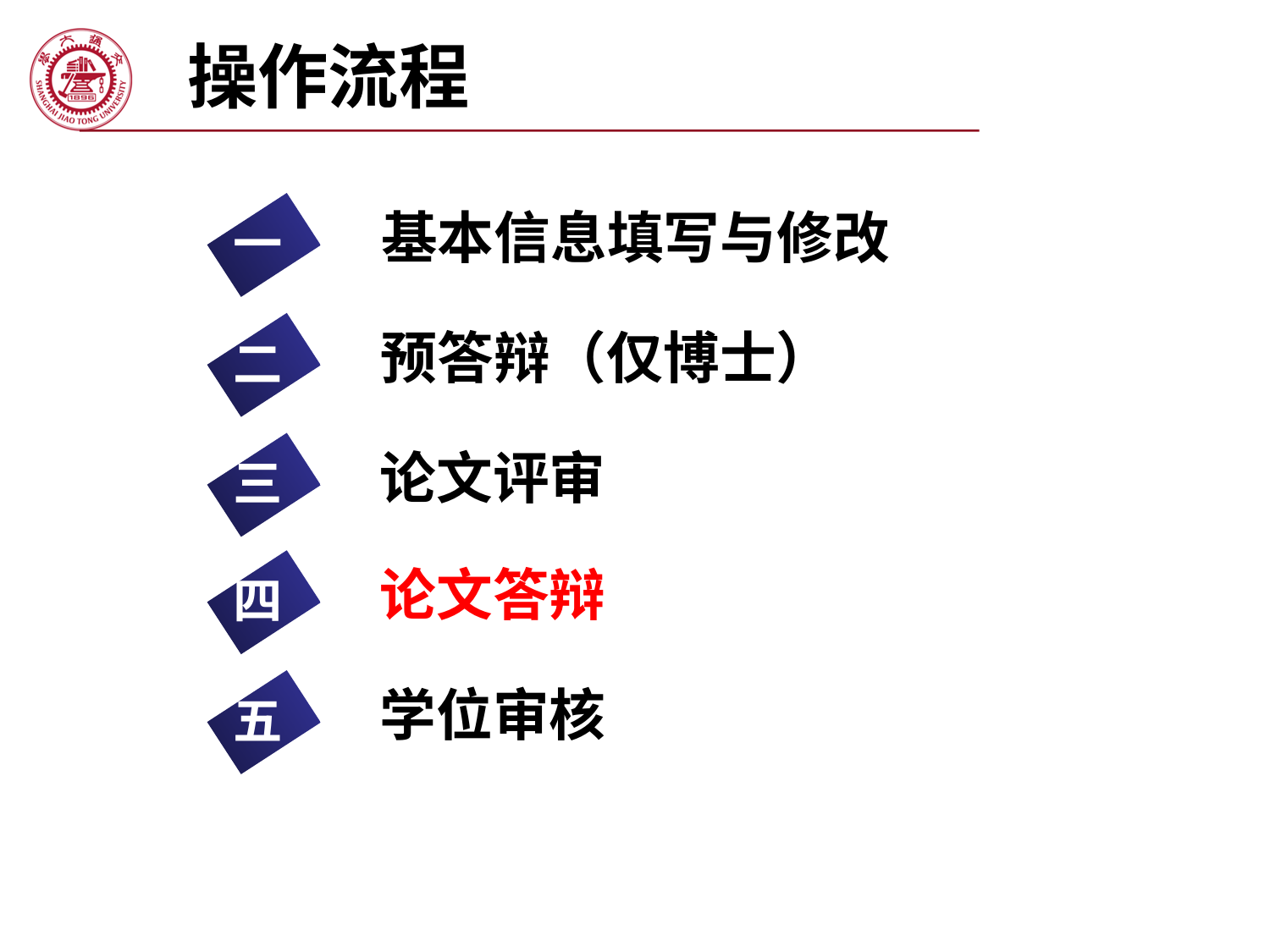

操作流程
基本信息填写与修改
一

预答辩（仅博士）
二

论文评审
三

论文答辩
四

学位审核
五